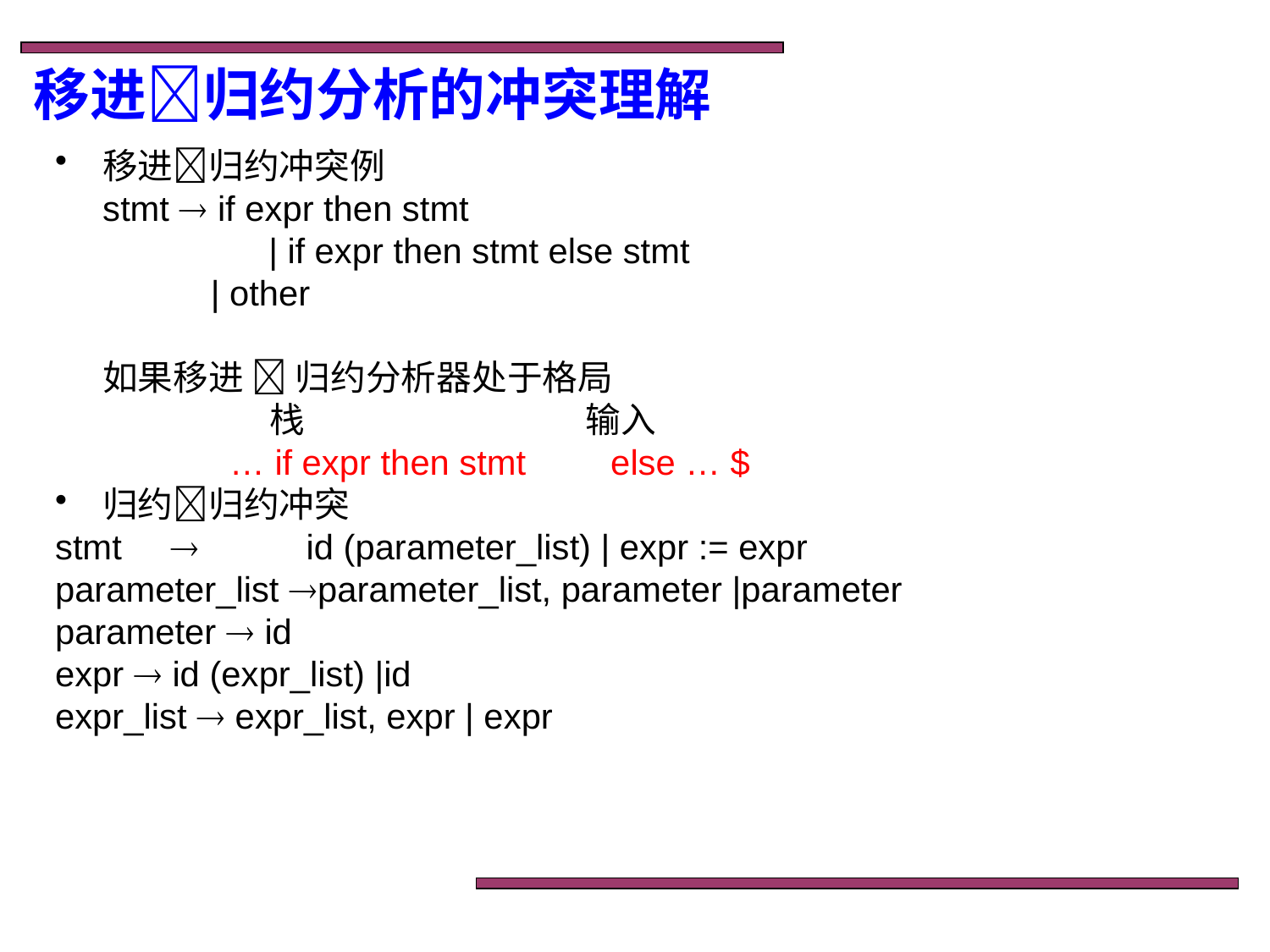

# 移进−归约分析的冲突理解
移进−归约冲突例
	stmt → if expr then stmt
		    | if expr then stmt else stmt
                | other

	如果移进 − 归约分析器处于格局
		    栈	   	             输入
		… if expr then stmt   	else … $
归约−归约冲突
stmt     →           id (parameter_list) | expr := expr
parameter_list →parameter_list, parameter |parameter
parameter → id
expr → id (expr_list) |id
expr_list → expr_list, expr | expr